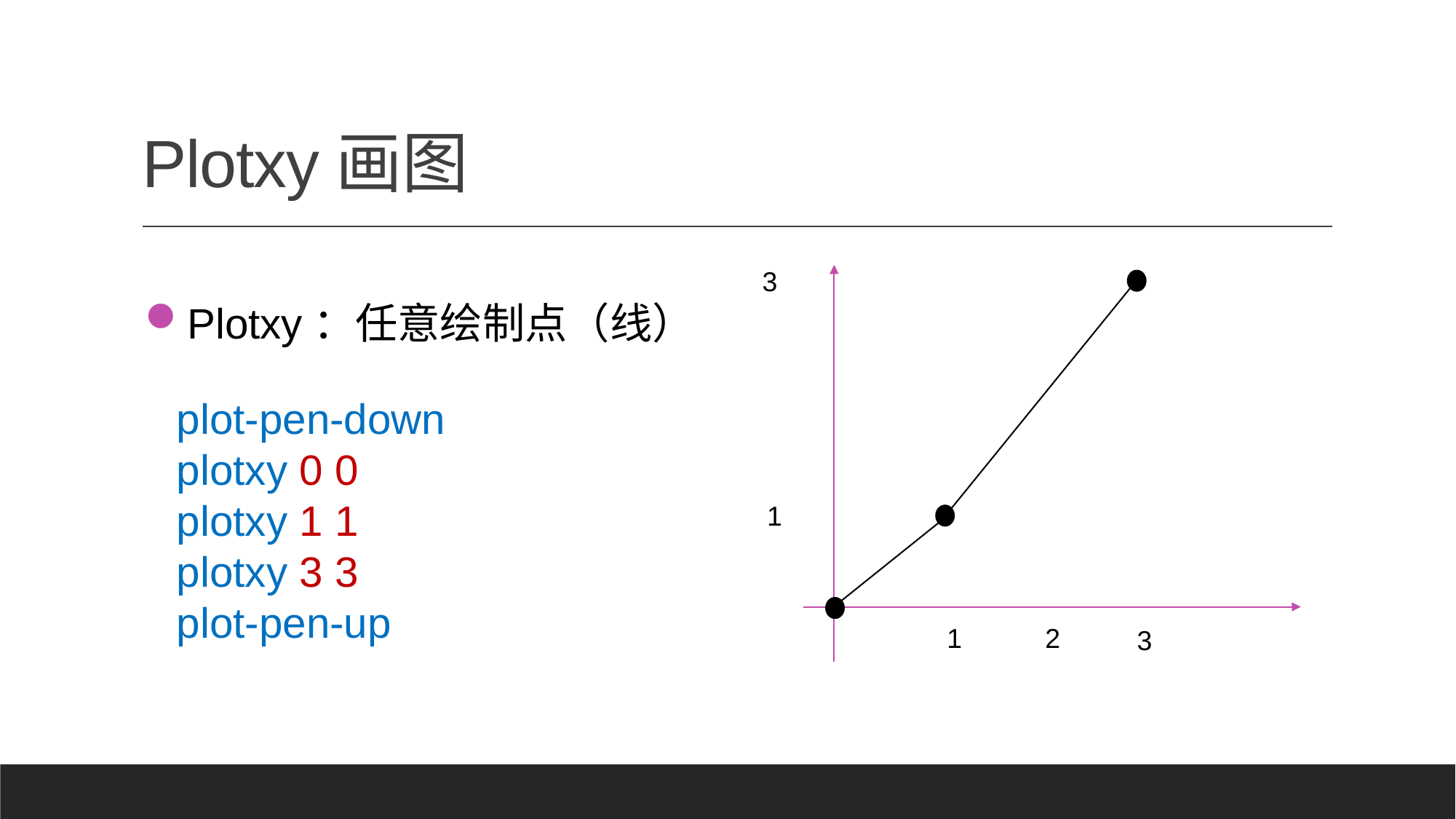

# Plotxy画图
3

Plotxy：任意绘制点（线）
plot-pen-down
plotxy 0 0
plotxy 1 1
plotxy 3 3
plot-pen-up
1

1
2
3